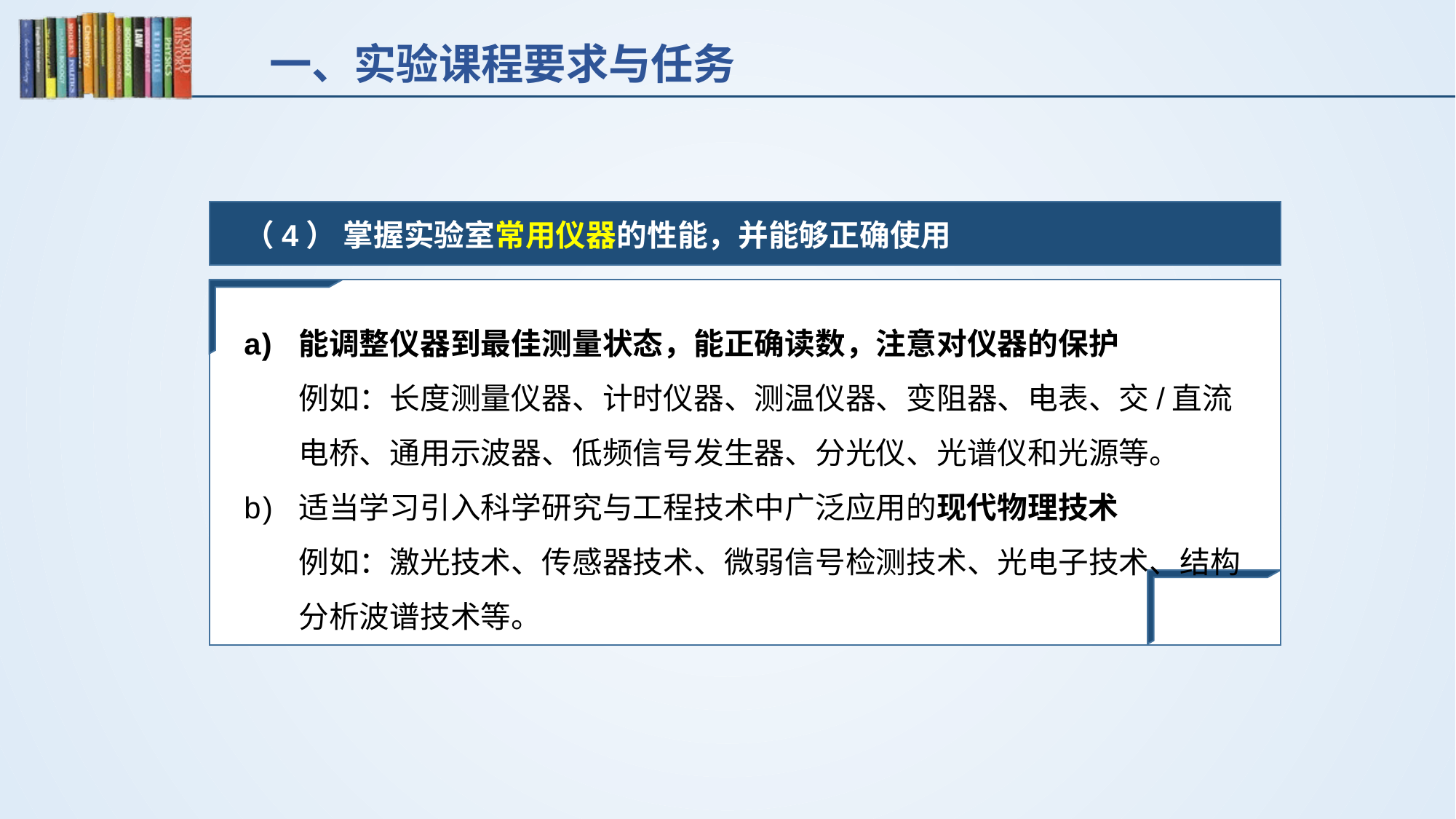

一、实验课程要求与任务

（4） 掌握实验室常用仪器的性能，并能够正确使用

能调整仪器到最佳测量状态，能正确读数，注意对仪器的保护
例如：长度测量仪器、计时仪器、测温仪器、变阻器、电表、交/直流电桥、通用示波器、低频信号发生器、分光仪、光谱仪和光源等。
适当学习引入科学研究与工程技术中广泛应用的现代物理技术
例如：激光技术、传感器技术、微弱信号检测技术、光电子技术、结构分析波谱技术等。